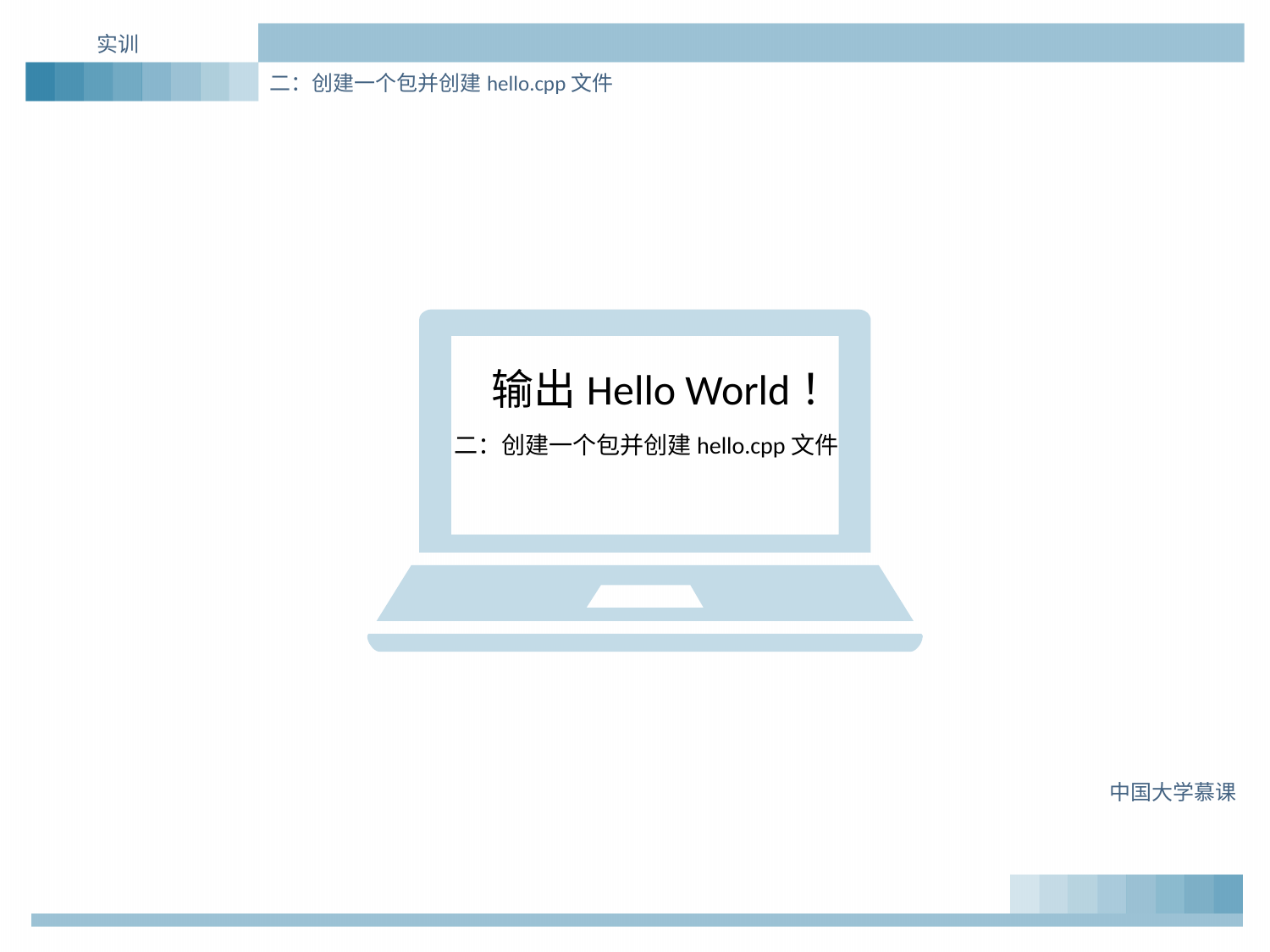

实训
二：创建一个包并创建hello.cpp文件

输出Hello World！
二：创建一个包并创建hello.cpp文件
中国大学慕课